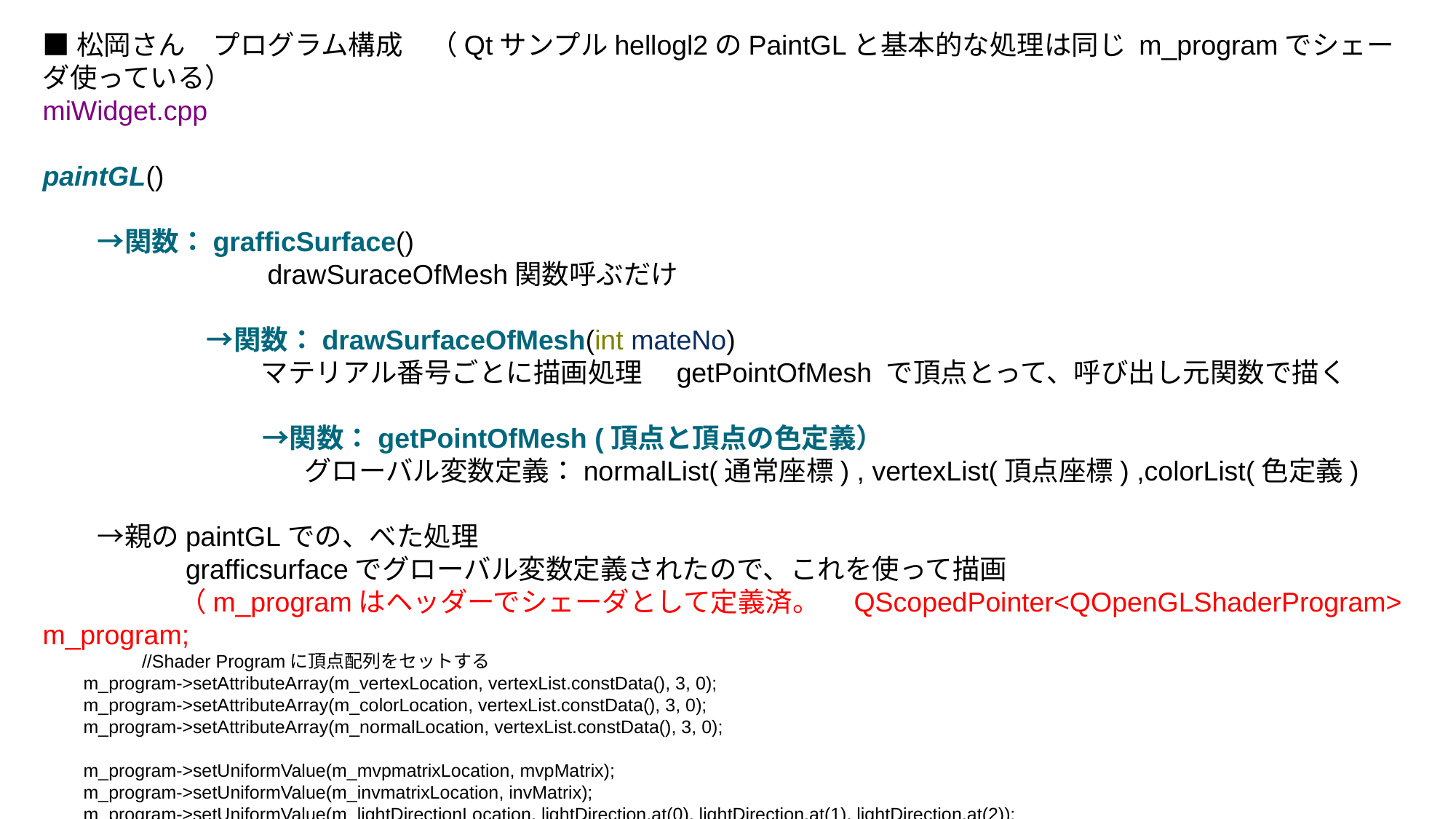

■松岡さん　プログラム構成　（Qtサンプルhellogl2のPaintGLと基本的な処理は同じ m_programでシェーダ使っている）
miWidget.cpp

paintGL()

　　→関数：grafficSurface()
　　　　　　　　drawSuraceOfMesh関数呼ぶだけ

　　　　　　→関数：drawSurfaceOfMesh(int mateNo)
　　　　　　　　マテリアル番号ごとに描画処理　getPointOfMesh で頂点とって、呼び出し元関数で描く

        　　　　　　→関数：getPointOfMesh (頂点と頂点の色定義）
　　       　　　　　　グローバル変数定義：normalList(通常座標) , vertexList(頂点座標) ,colorList(色定義)

　　→親のpaintGLでの、べた処理
　　　　　grafficsurfaceでグローバル変数定義されたので、これを使って描画
　　　　　（m_programはヘッダーでシェーダとして定義済。　QScopedPointer<QOpenGLShaderProgram> m_program;
　　　　　 //Shader Programに頂点配列をセットする
        m_program->setAttributeArray(m_vertexLocation, vertexList.constData(), 3, 0);
        m_program->setAttributeArray(m_colorLocation, vertexList.constData(), 3, 0);
        m_program->setAttributeArray(m_normalLocation, vertexList.constData(), 3, 0);

        m_program->setUniformValue(m_mvpmatrixLocation, mvpMatrix);
        m_program->setUniformValue(m_invmatrixLocation, invMatrix);
        m_program->setUniformValue(m_lightDirectionLocation, lightDirection.at(0), lightDirection.at(1), lightDirection.at(2));

        m_program->bind();
        m_program->release();

 if(paintExeFlag == 3){
        mMatrix = QMatrix4x4();
        mMatrix.rotate(-rotate_x, -rotate_x, -rotate_z, 0.0f);

        mvpMatrix = QMatrix4x4();
        mvpMatrix = pMatrix * vMatrix * mMatrix;

        //Shader Programに渡す値を渡す領域の定義
        m_program->setUniformValue(m_mvpmatrixLocation, mvpMatrix);
        m_program->bind();

        glDrawArrays(GL_QUADS,0, vertexList.size()/4);
        glFlush();
    }
    //-end- if(paintExeFlag == 3)
}